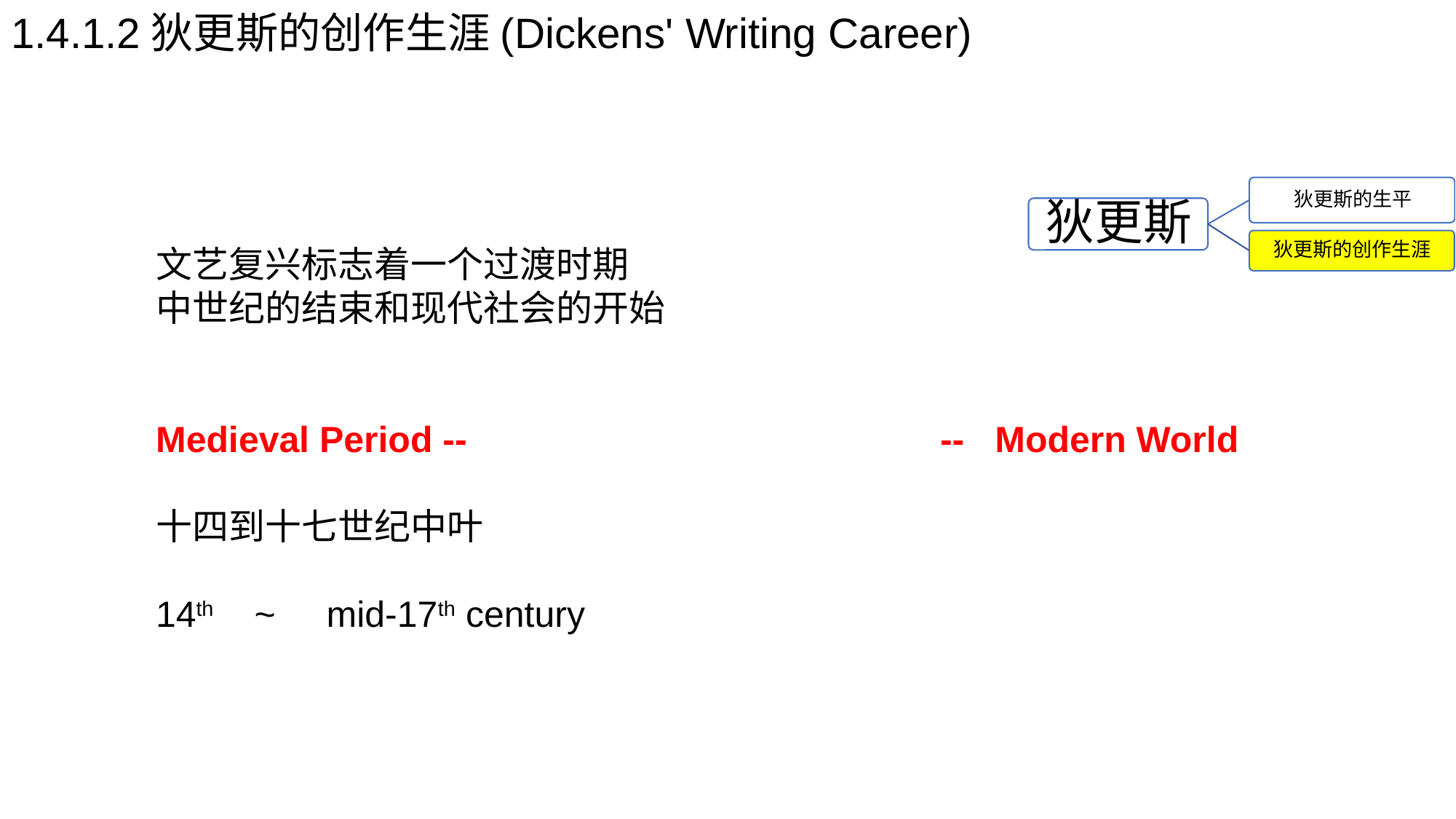

# 1.4.1.2狄更斯的创作生涯(Dickens' Writing Career)
狄更斯

狄更斯的生平

狄更斯的创作生涯
文艺复兴标志着一个过渡时期
中世纪的结束和现代社会的开始

Medieval Period -- 					  --   Modern World

十四到十七世纪中叶

14th    ~     mid-17th century